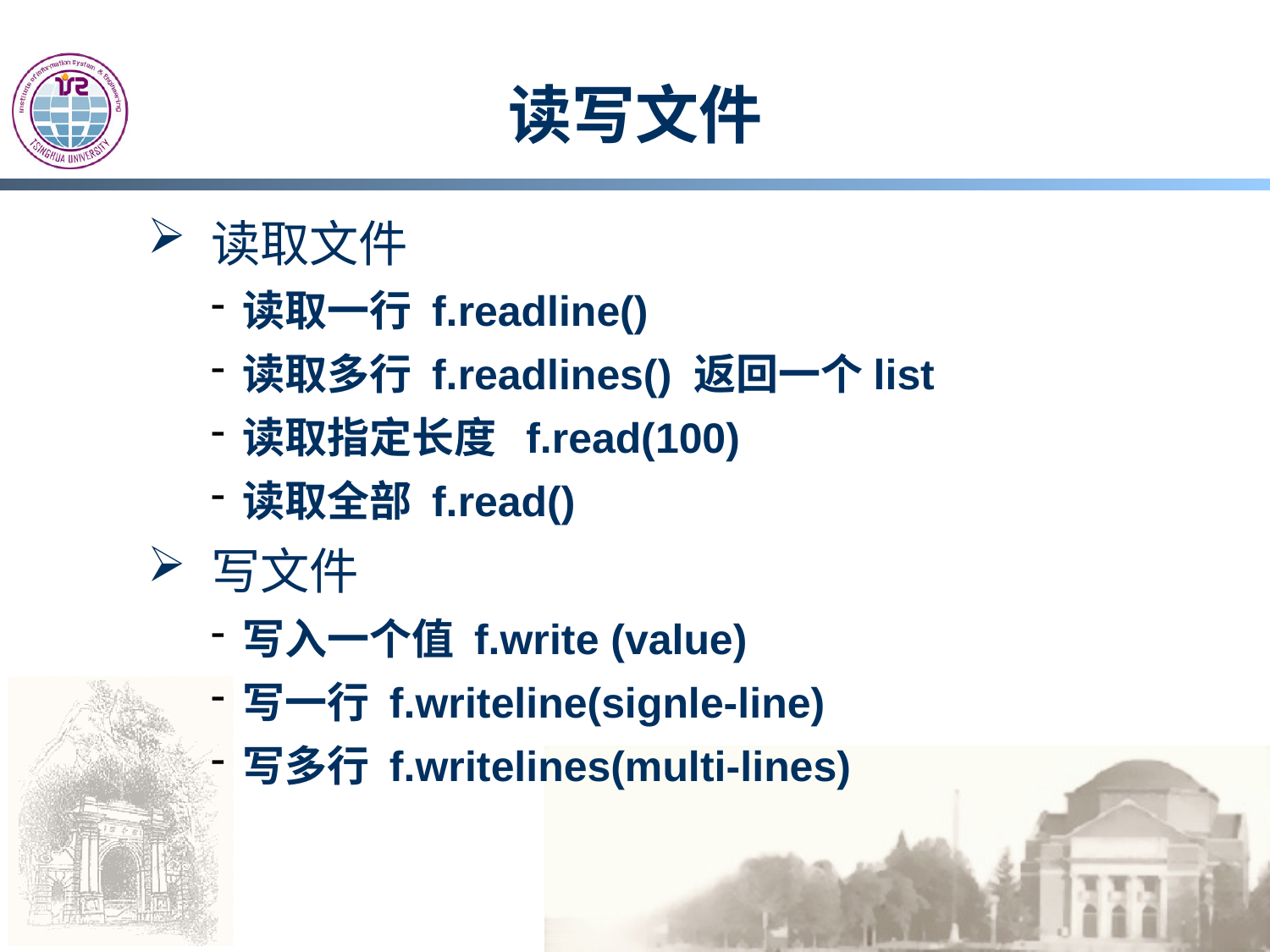

# 读写文件
读取文件
读取一行 f.readline()
读取多行 f.readlines() 返回一个list
读取指定长度  f.read(100)
读取全部 f.read()
写文件
写入一个值 f.write (value)
写一行 f.writeline(signle-line)
写多行 f.writelines(multi-lines)